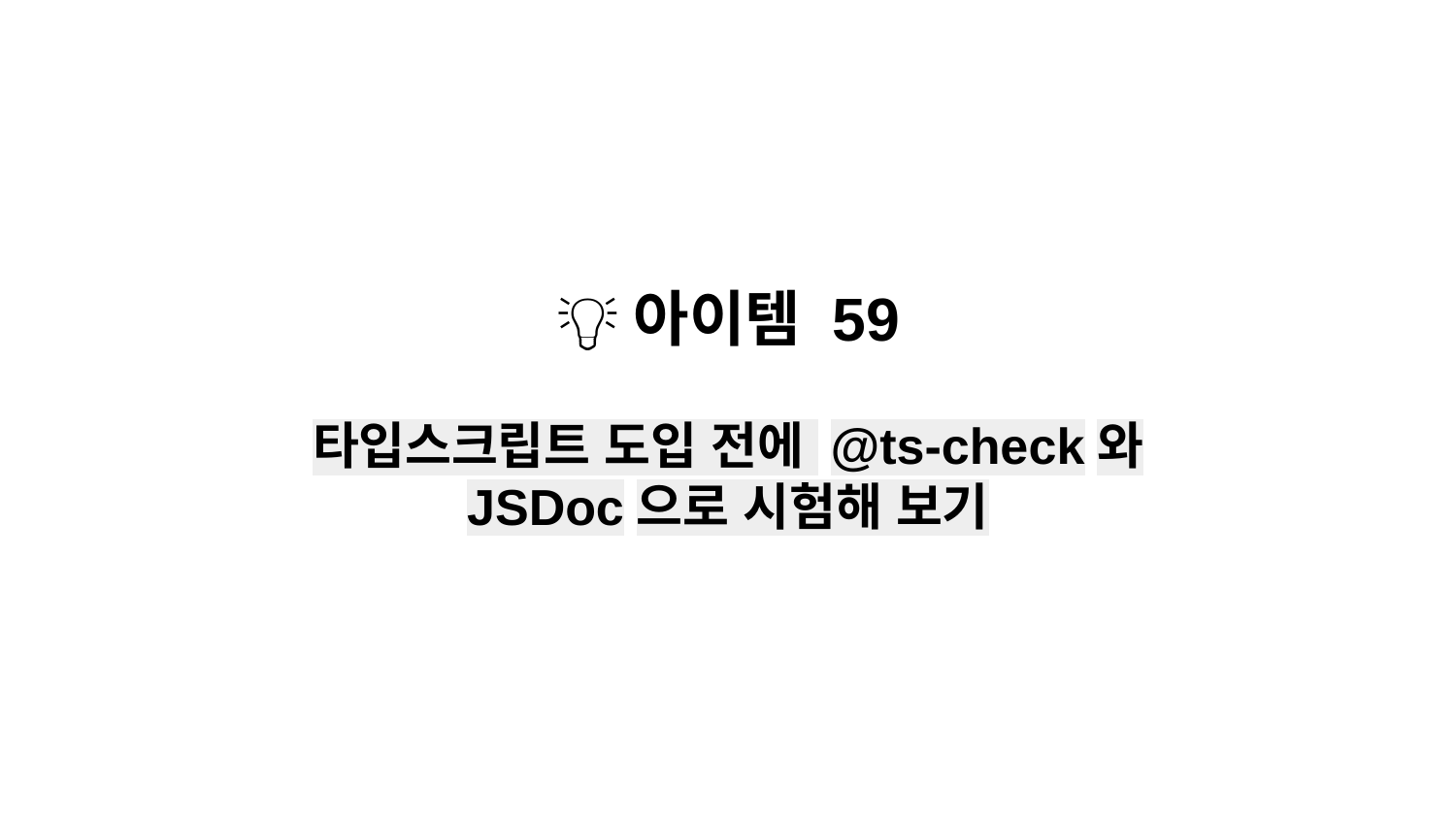

💡아이템 59

타입스크립트 도입 전에 @ts-check와 JSDoc으로 시험해 보기